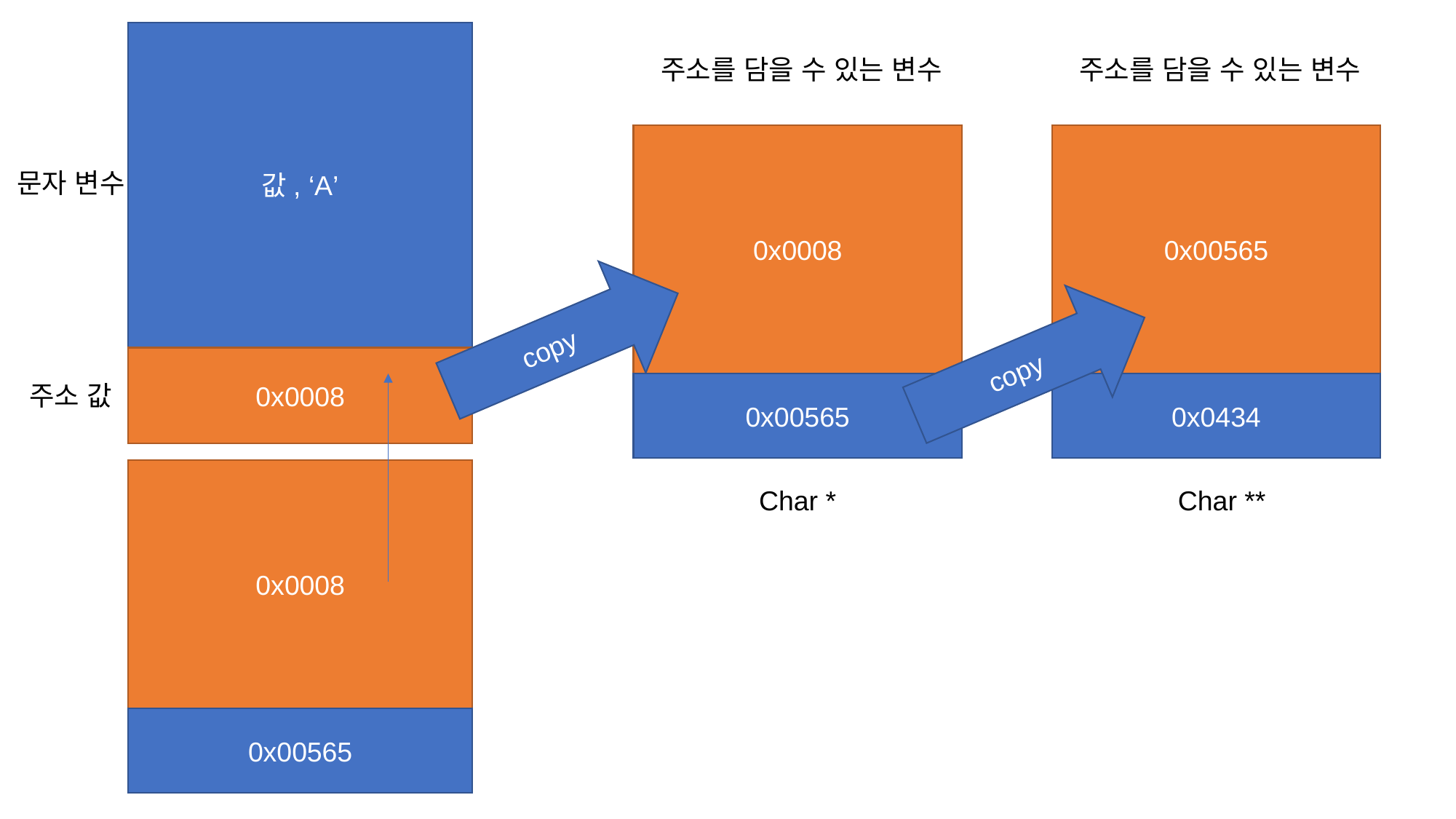

값, ‘A’
주소를 담을 수 있는 변수
주소를 담을 수 있는 변수
0x0008
0x00565
문자 변수
copy
copy
0x0008
주소 값
0x00565
0x0434
0x0008
Char *
Char **
0x00565